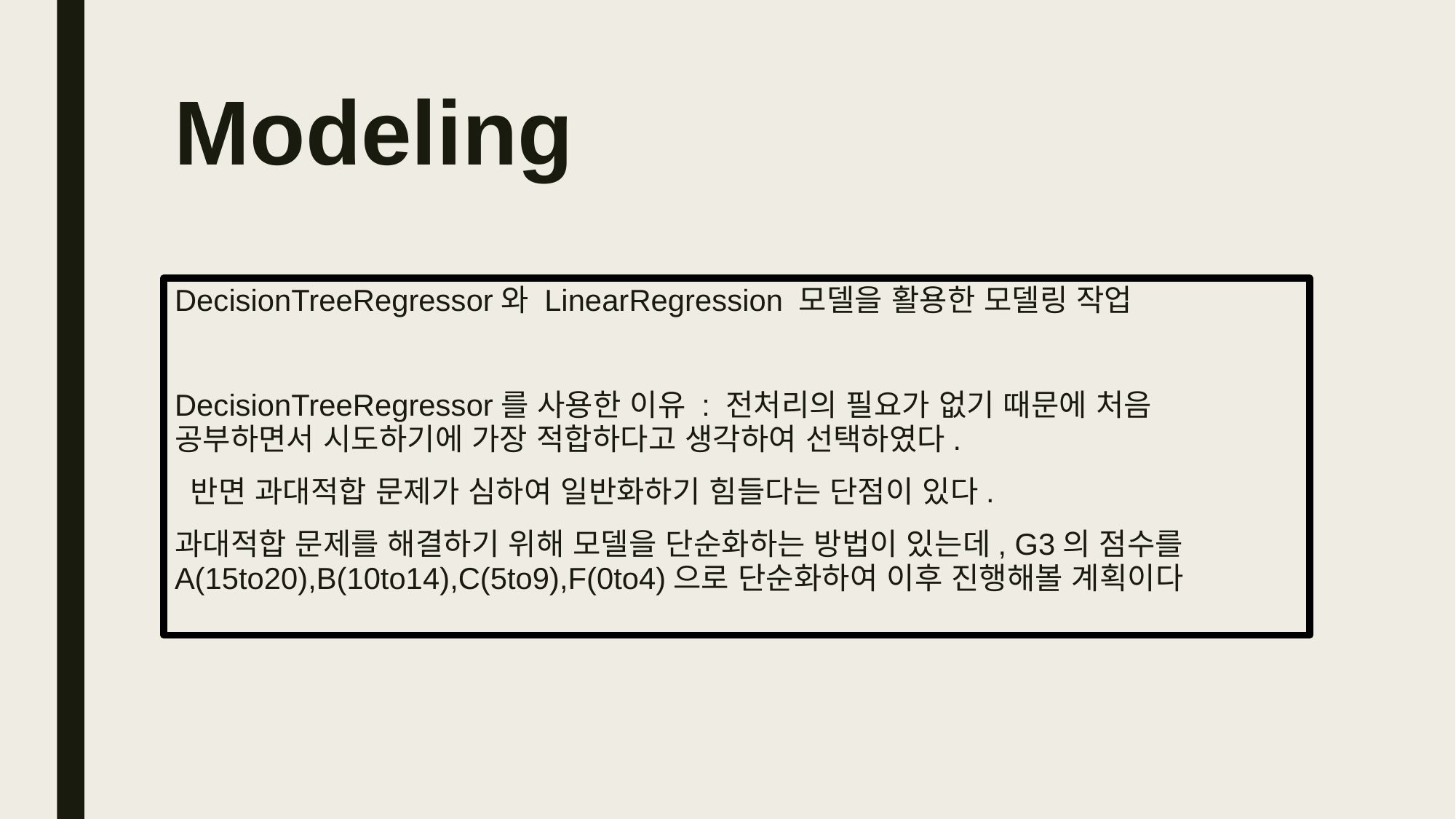

Modeling
DecisionTreeRegressor와 LinearRegression 모델을 활용한 모델링 작업

DecisionTreeRegressor를 사용한 이유 : 전처리의 필요가 없기 때문에 처음 공부하면서 시도하기에 가장 적합하다고 생각하여 선택하였다.
 반면 과대적합 문제가 심하여 일반화하기 힘들다는 단점이 있다.
과대적합 문제를 해결하기 위해 모델을 단순화하는 방법이 있는데, G3의 점수를 A(15to20),B(10to14),C(5to9),F(0to4)으로 단순화하여 이후 진행해볼 계획이다